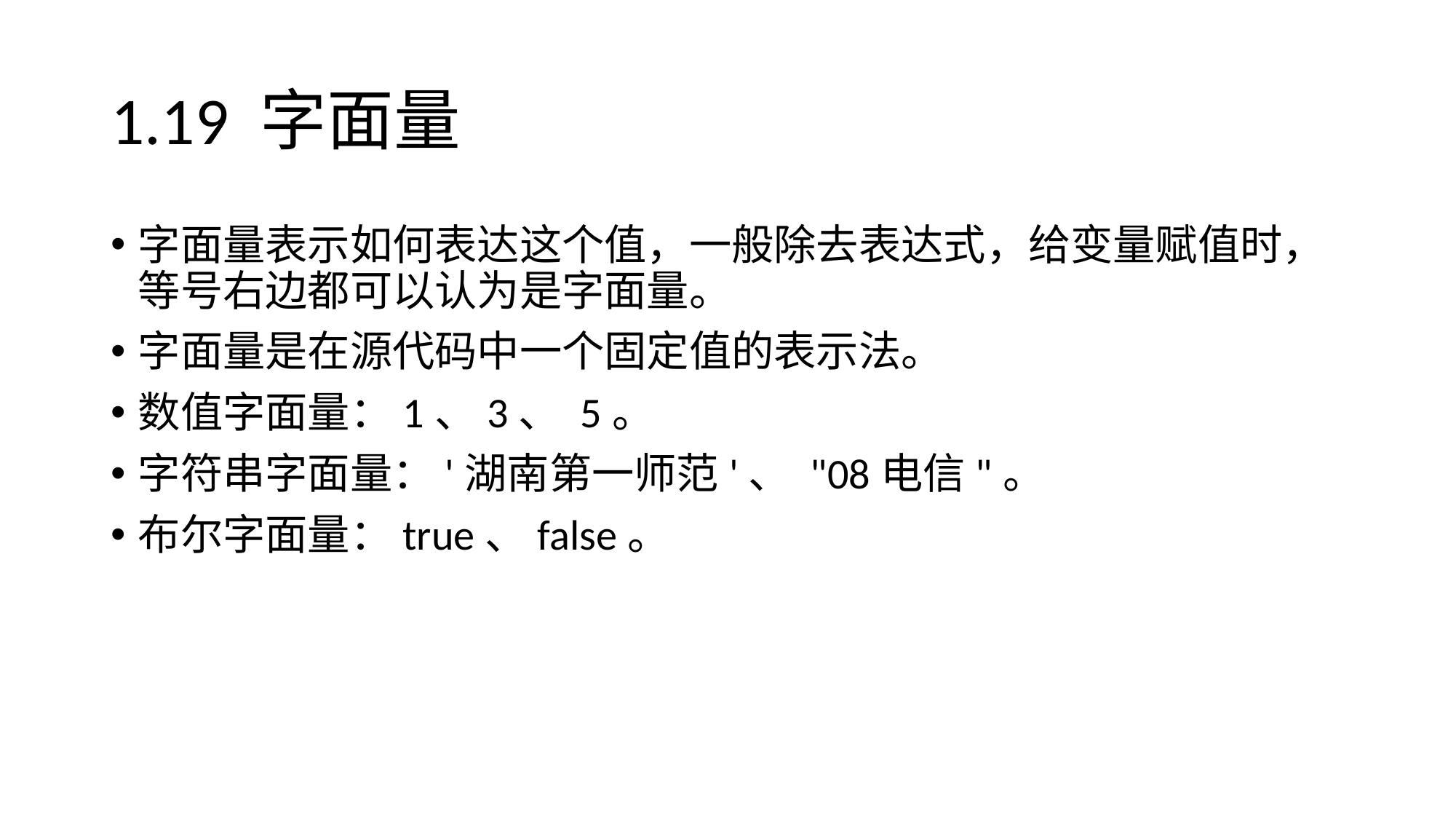

# 1.19 字面量
字面量表示如何表达这个值，一般除去表达式，给变量赋值时，等号右边都可以认为是字面量。
字面量是在源代码中一个固定值的表示法。
数值字面量：1、3、 5。
字符串字面量：'湖南第一师范'、 "08电信"。
布尔字面量：true、false。